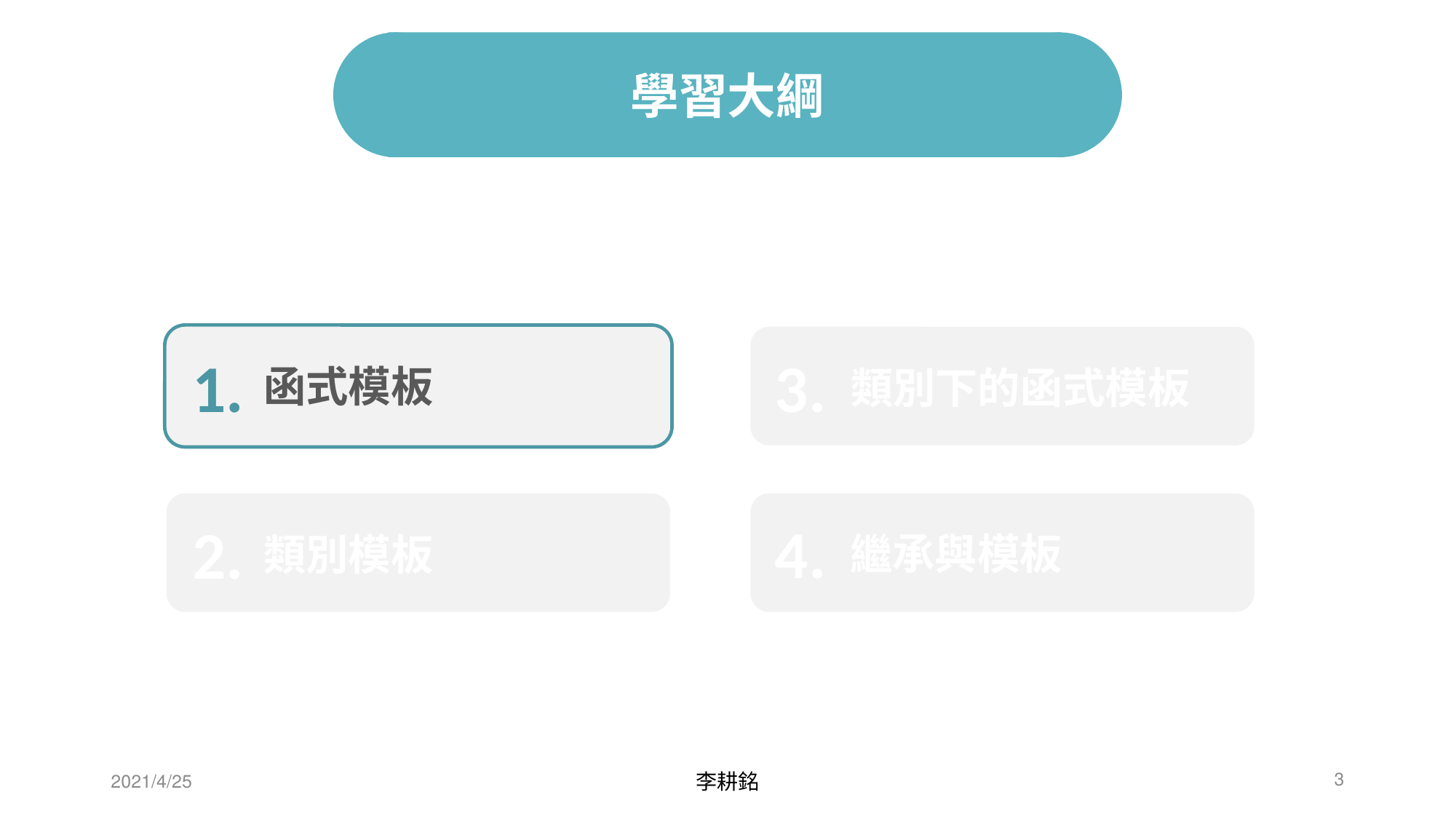

# 學習大綱

3.
1.
函式模板
類別下的函式模板

4.
2.
繼承與模板
類別模板
2021/4/25
李耕銘
3